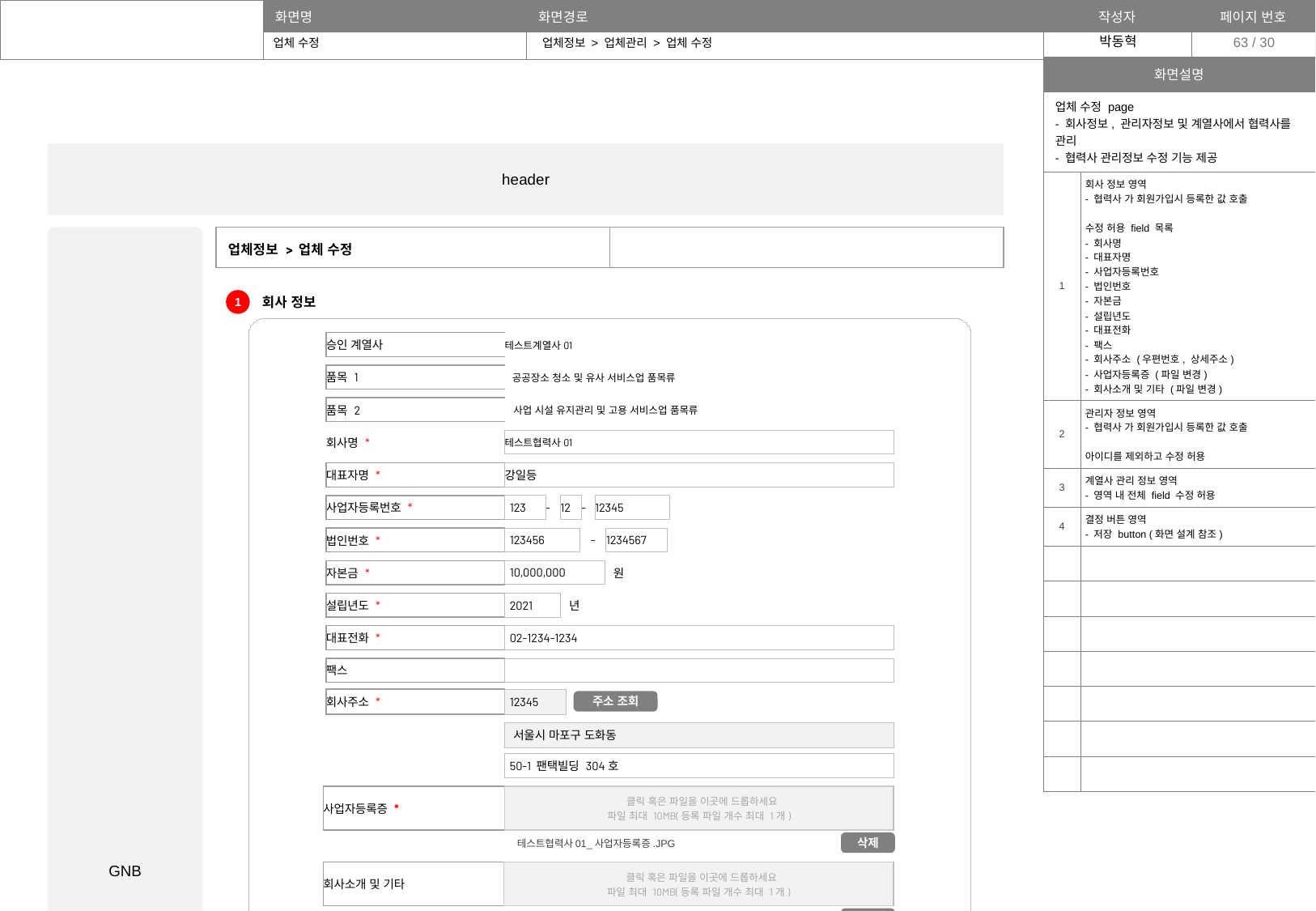

63

업체 수정
업체정보 > 업체관리 > 업체 수정
| 화면설명 |  |
| --- | --- |
| 업체 수정 page - 회사정보, 관리자정보 및 계열사에서 협력사를 관리 - 협력사 관리정보 수정 기능 제공 |  |
| 1 | 회사 정보 영역 - 협력사 가 회원가입시 등록한 값 호출 수정 허용 field 목록 - 회사명 - 대표자명 - 사업자등록번호 - 법인번호 - 자본금 - 설립년도 - 대표전화 - 팩스 - 회사주소 (우편번호, 상세주소) - 사업자등록증 (파일 변경) - 회사소개 및 기타 (파일 변경) |
| 2 | 관리자 정보 영역 - 협력사 가 회원가입시 등록한 값 호출 아이디를 제외하고 수정 허용 |
| 3 | 계열사 관리 정보 영역 - 영역 내 전체 field 수정 허용 |
| 4 | 결정 버튼 영역 - 저장 button (화면 설계 참조) |
|  |  |
|  |  |
|  |  |
|  |  |
|  |  |
|  |  |
|  |  |
header
GNB
| 업체정보 > 업체 수정 |  |
| --- | --- |
회사 정보
1

| 승인 계열사 | 테스트계열사01 |
| --- | --- |
| 품목 1 | 공공장소 청소 및 유사 서비스업 품목류 |  |
| --- | --- | --- |
| 품목 2 | 사업 시설 유지관리 및 고용 서비스업 품목류 |  |
| --- | --- | --- |
| 회사명 \* | 테스트협력사01 |
| --- | --- |
| 대표자명 \* | 강일등 |
| --- | --- |
| 사업자등록번호 \* | 123 | - | 12 | - | 12345 |  |
| --- | --- | --- | --- | --- | --- | --- |
| 법인번호 \* | 123456 | - | 1234567 |  |
| --- | --- | --- | --- | --- |
| 자본금 \* | 10,000,000 | 원 |
| --- | --- | --- |
| 설립년도 \* | 2021 | 년 |
| --- | --- | --- |
| 대표전화 \* | 02-1234-1234 |
| --- | --- |
| 팩스 |  |
| --- | --- |
| 회사주소 \* | 12345 |  |
| --- | --- | --- |
주소 조회
|  | 서울시 마포구 도화동 |
| --- | --- |
|  | 50-1 팬택빌딩 304호 |
| --- | --- |
| 사업자등록증 \* | 클릭 혹은 파일을 이곳에 드롭하세요 파일 최대 10MB(등록 파일 개수 최대 1개) |
| --- | --- |
테스트협력사01_사업자등록증.JPG
삭제
| 회사소개 및 기타 | 클릭 혹은 파일을 이곳에 드롭하세요 파일 최대 10MB(등록 파일 개수 최대 1개) |
| --- | --- |
테스트협력사01_회사소개서.pptx
삭제
| 상태 | 정상 |  |
| --- | --- | --- |
관리자 정보
2
| 이름 | 이순신 |
| --- | --- |

| 이름 \* | 고일등 |
| --- | --- |
| 이메일 \* | test@sample.com |
| --- | --- |
| 아이디 | testuser01 |  |
| --- | --- | --- |
| 휴대폰 \* | 010-1234-1234 |
| --- | --- |
| 유선전화 \* | 02-123-1234 |
| --- | --- |
| 직급 | 과장 |
| --- | --- |
| 부서 | 관리부 |
| --- | --- |
계열사 관리 정보
3
| 이름 | 이순신 |
| --- | --- |

| 업체등급 | ◯ A등급 🔘 B등급 ◯ C등급 ◯ D등급 |
| --- | --- |
| D 등급 업체평가 | 입력해 주세요. (최대 200자) |
| --- | --- |

| 관리단위 | 입력해 주세요. (최대 50자) |
| --- | --- |
목록
저장
3
footer
필수 항목이 입력되었는가?
YES
NO

필수 항목을 다시 확인해 주세요.
저장 하시겠습니까?
닫기
저장
취소

저장 되었습니다.
업체 관리 목록 page 이동
닫기